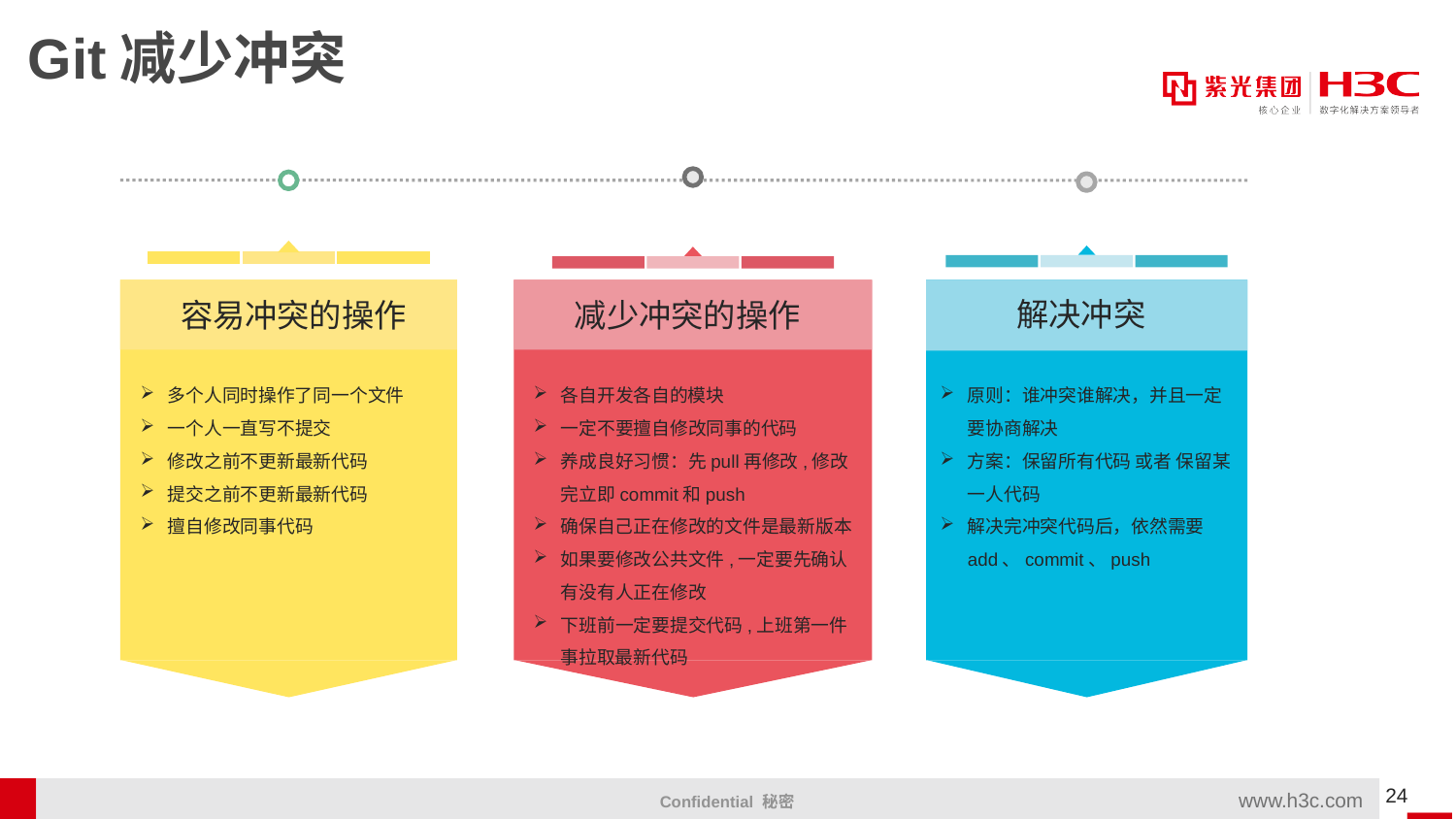

# Git减少冲突

解决冲突
容易冲突的操作
减少冲突的操作
多个人同时操作了同一个文件
一个人一直写不提交
修改之前不更新最新代码
提交之前不更新最新代码
擅自修改同事代码
各自开发各自的模块
一定不要擅自修改同事的代码
养成良好习惯：先pull再修改,修改完立即commit和push
确保自己正在修改的文件是最新版本
如果要修改公共文件,一定要先确认有没有人正在修改
下班前一定要提交代码,上班第一件事拉取最新代码
原则：谁冲突谁解决，并且一定要协商解决
方案：保留所有代码 或者 保留某一人代码
解决完冲突代码后，依然需要add、commit、push